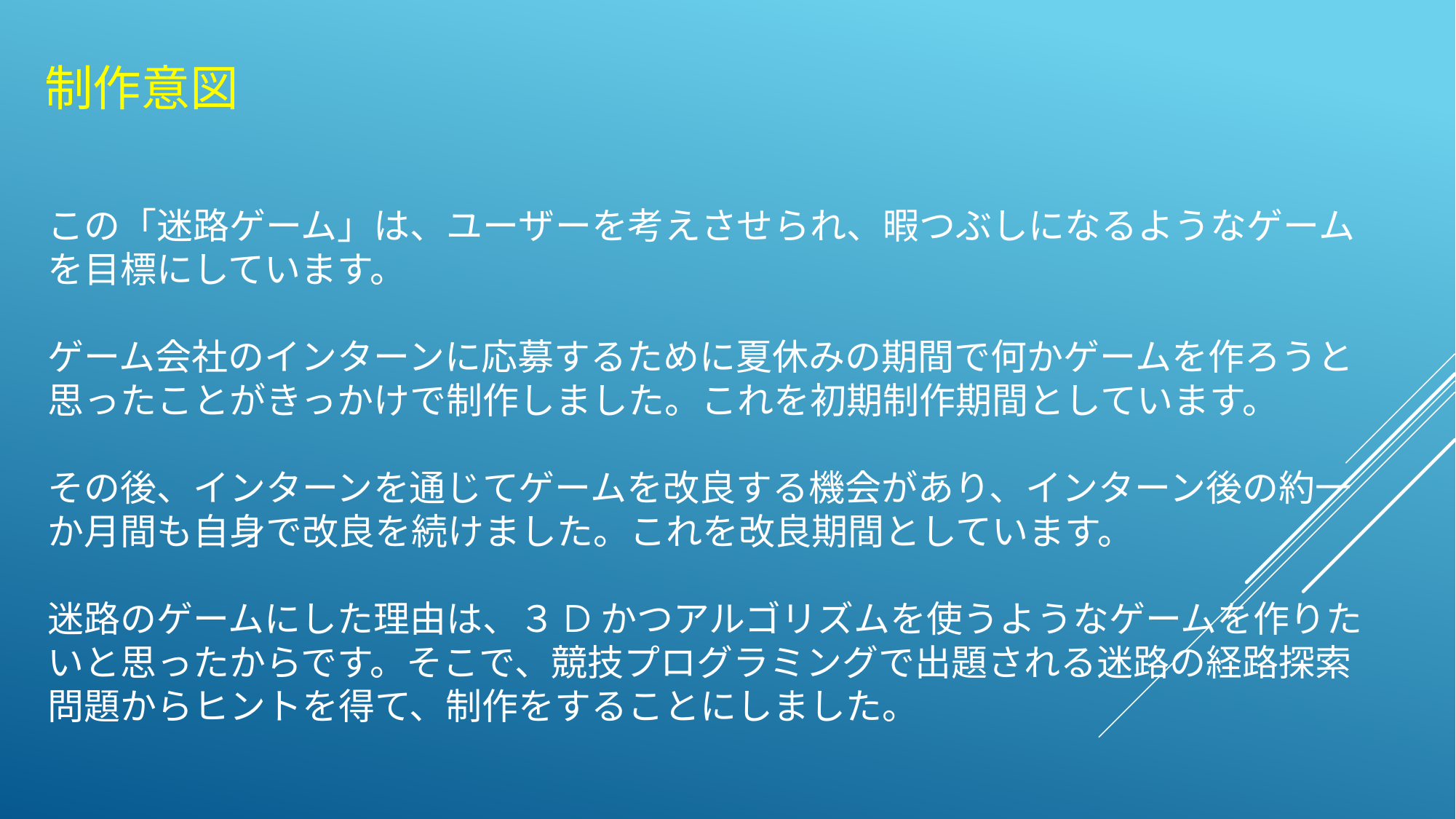

制作意図
この「迷路ゲーム」は、ユーザーを考えさせられ、暇つぶしになるようなゲーム
を目標にしています。

ゲーム会社のインターンに応募するために夏休みの期間で何かゲームを作ろうと
思ったことがきっかけで制作しました。これを初期制作期間としています。

その後、インターンを通じてゲームを改良する機会があり、インターン後の約一
か月間も自身で改良を続けました。これを改良期間としています。

迷路のゲームにした理由は、３Dかつアルゴリズムを使うようなゲームを作りた
いと思ったからです。そこで、競技プログラミングで出題される迷路の経路探索
問題からヒントを得て、制作をすることにしました。